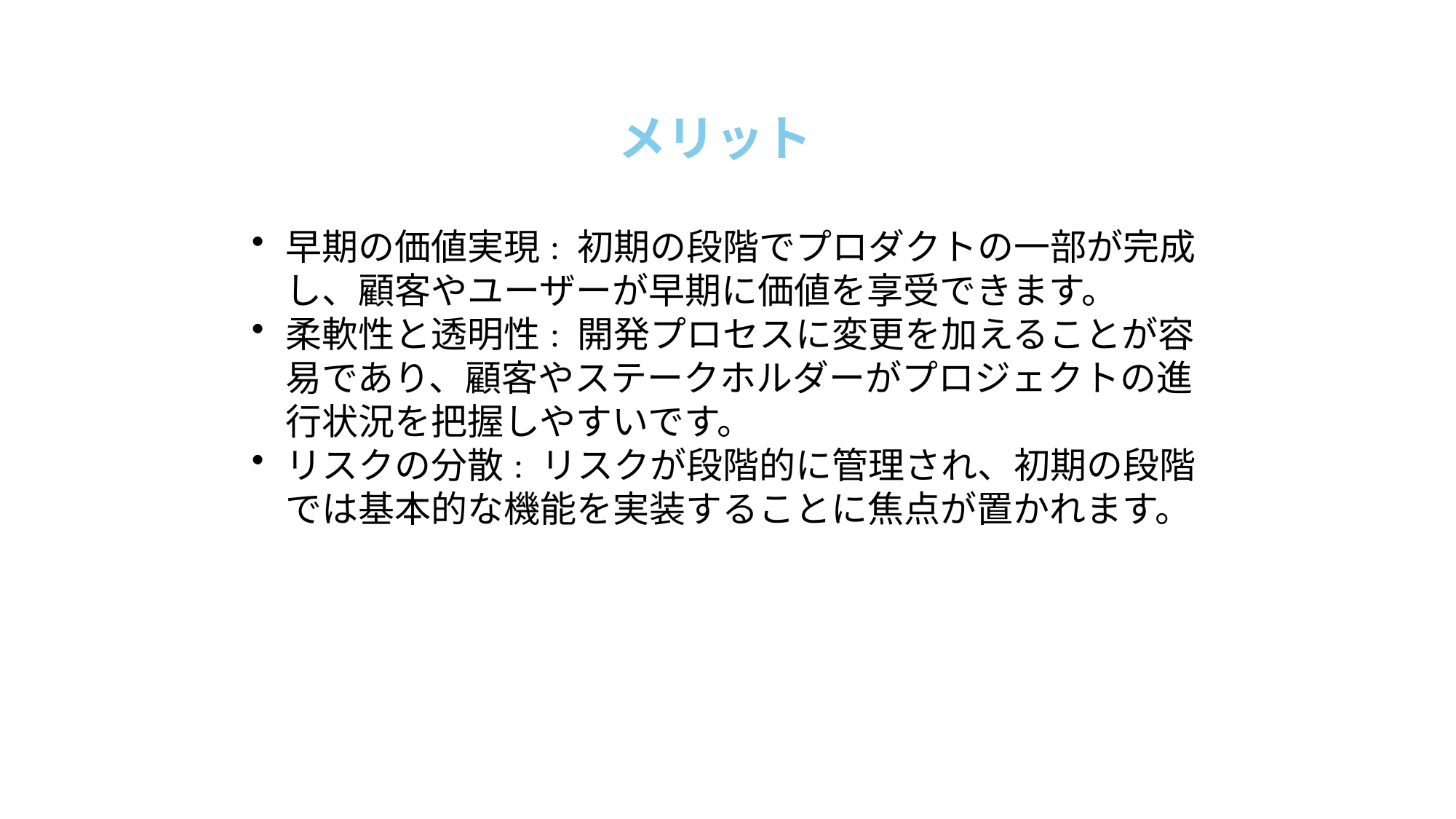

メリット
早期の価値実現: 初期の段階でプロダクトの一部が完成し、顧客やユーザーが早期に価値を享受できます。
柔軟性と透明性: 開発プロセスに変更を加えることが容易であり、顧客やステークホルダーがプロジェクトの進行状況を把握しやすいです。
リスクの分散: リスクが段階的に管理され、初期の段階では基本的な機能を実装することに焦点が置かれます。